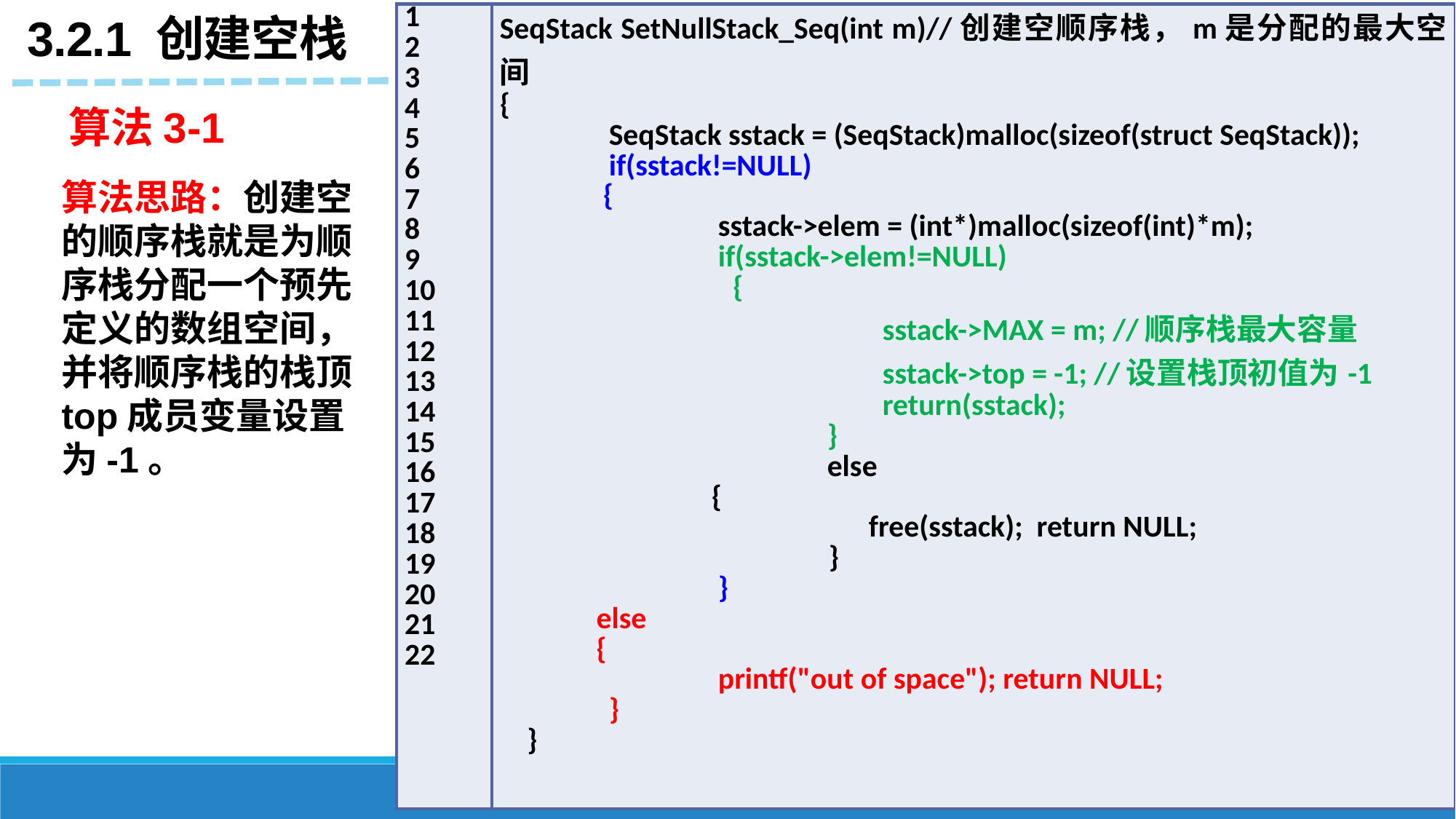

3.2.1 创建空栈
| 1 2 3 4 5 6 7 8 9 10 11 12 13 14 15 16 17 18 19 20 21 22 | SeqStack SetNullStack\_Seq(int m)//创建空顺序栈，m是分配的最大空间 { SeqStack sstack = (SeqStack)malloc(sizeof(struct SeqStack)); if(sstack!=NULL) { sstack->elem = (int\*)malloc(sizeof(int)\*m); if(sstack->elem!=NULL) { sstack->MAX = m; //顺序栈最大容量 sstack->top = -1; //设置栈顶初值为-1 return(sstack); } else { free(sstack); return NULL; } } else { printf("out of space"); return NULL; } } |
| --- | --- |
算法3-1
算法思路：创建空的顺序栈就是为顺序栈分配一个预先定义的数组空间，并将顺序栈的栈顶top成员变量设置为-1。